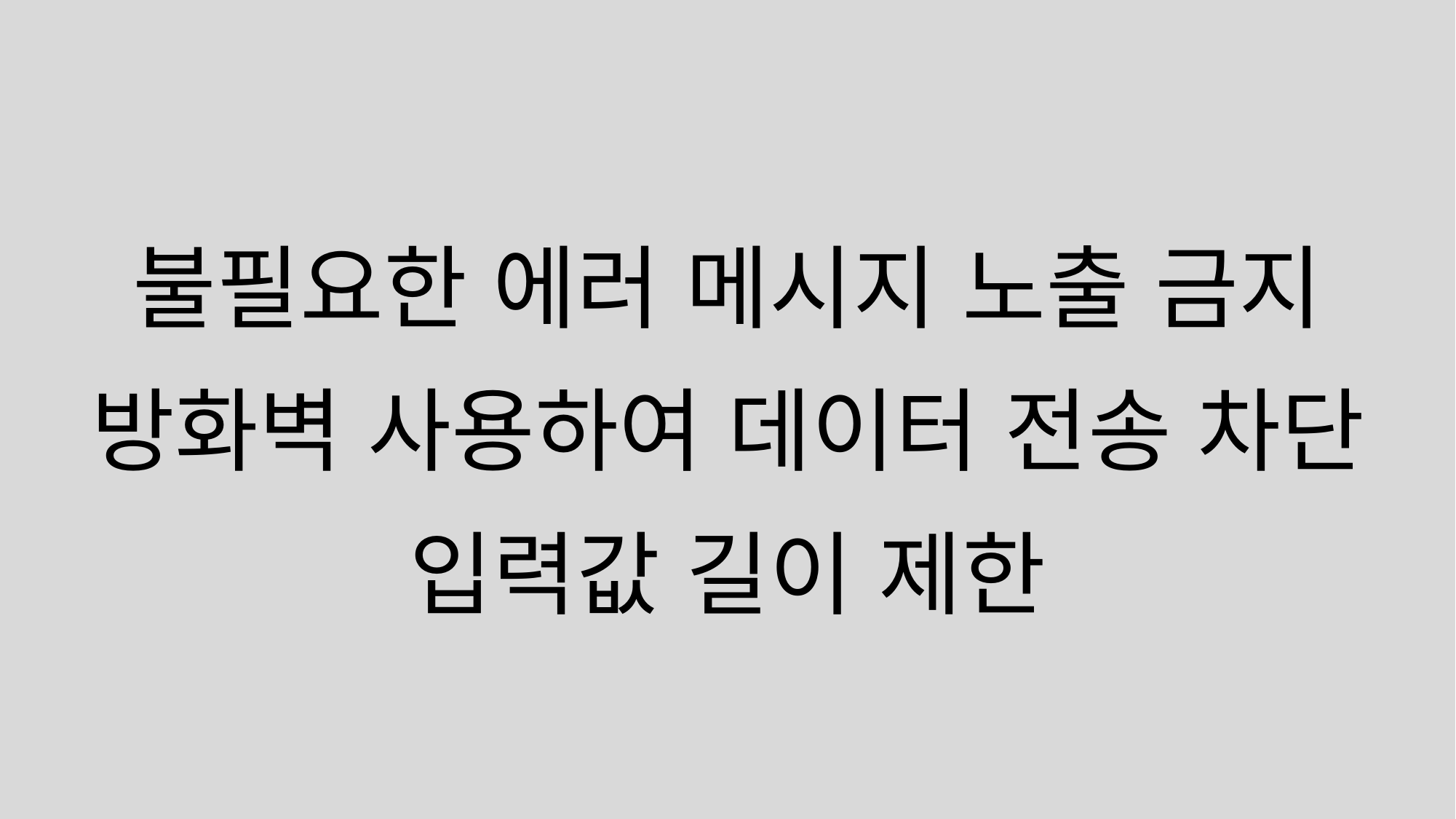

불필요한 에러 메시지 노출 금지
방화벽 사용하여 데이터 전송 차단
입력값 길이 제한